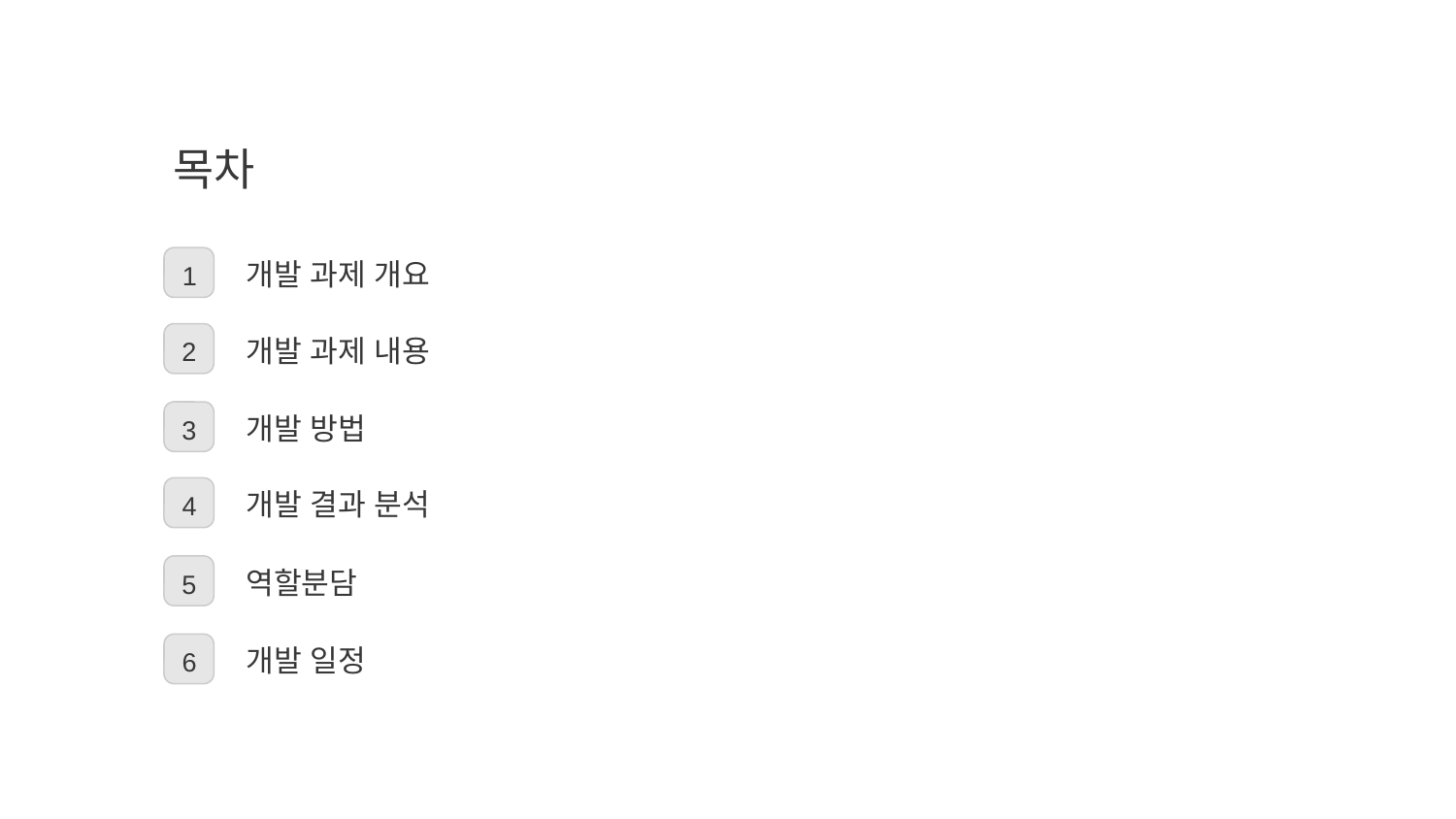

목차

개발 과제 개요
1

2
개발 과제 내용

3
개발 방법

4
개발 결과 분석

5
역할분담

6
개발 일정